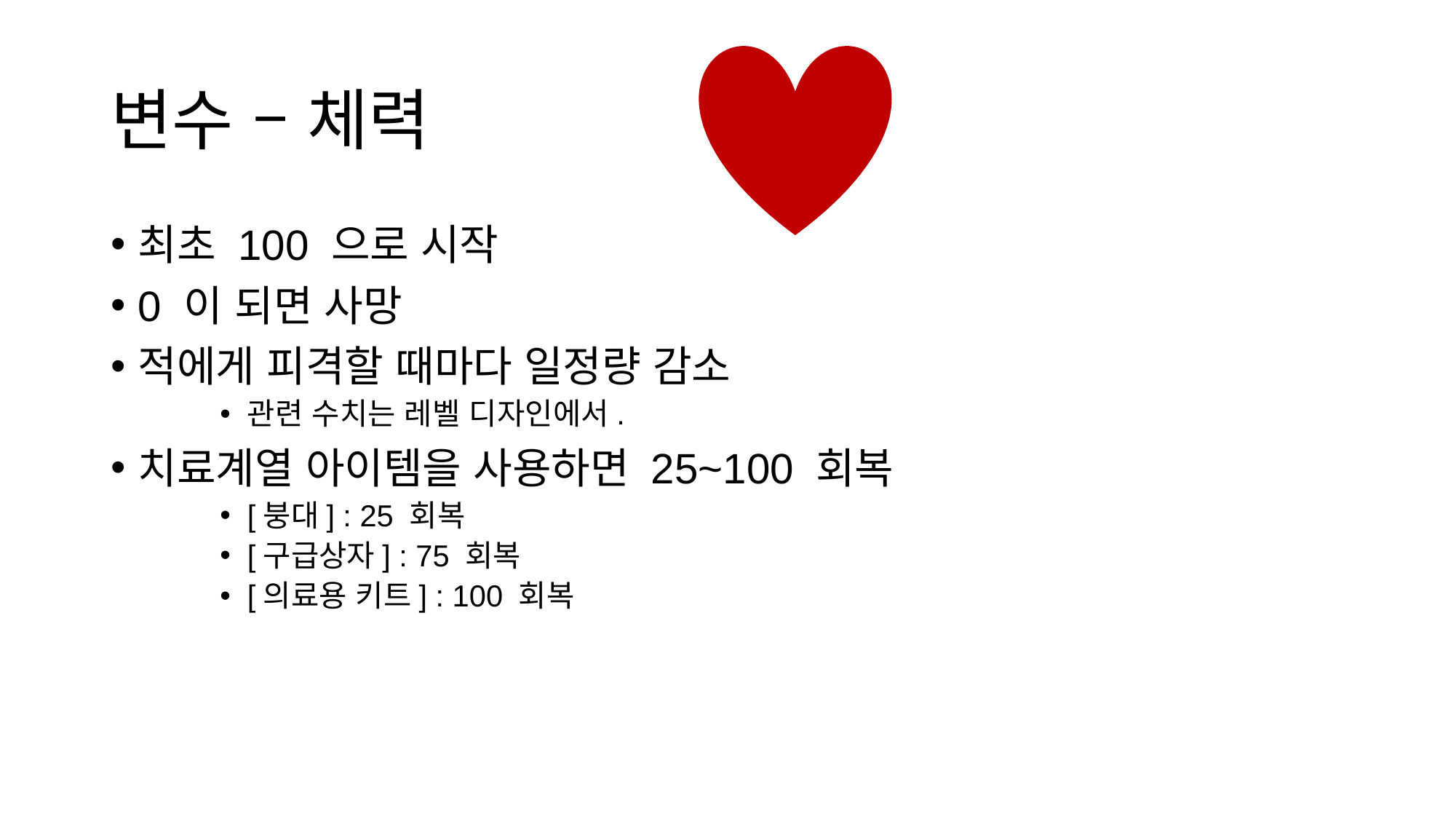

# 변수 – 체력

최초 100 으로 시작
0 이 되면 사망
적에게 피격할 때마다 일정량 감소
관련 수치는 레벨 디자인에서.
치료계열 아이템을 사용하면 25~100 회복
[붕대] : 25 회복
[구급상자] : 75 회복
[의료용 키트] : 100 회복